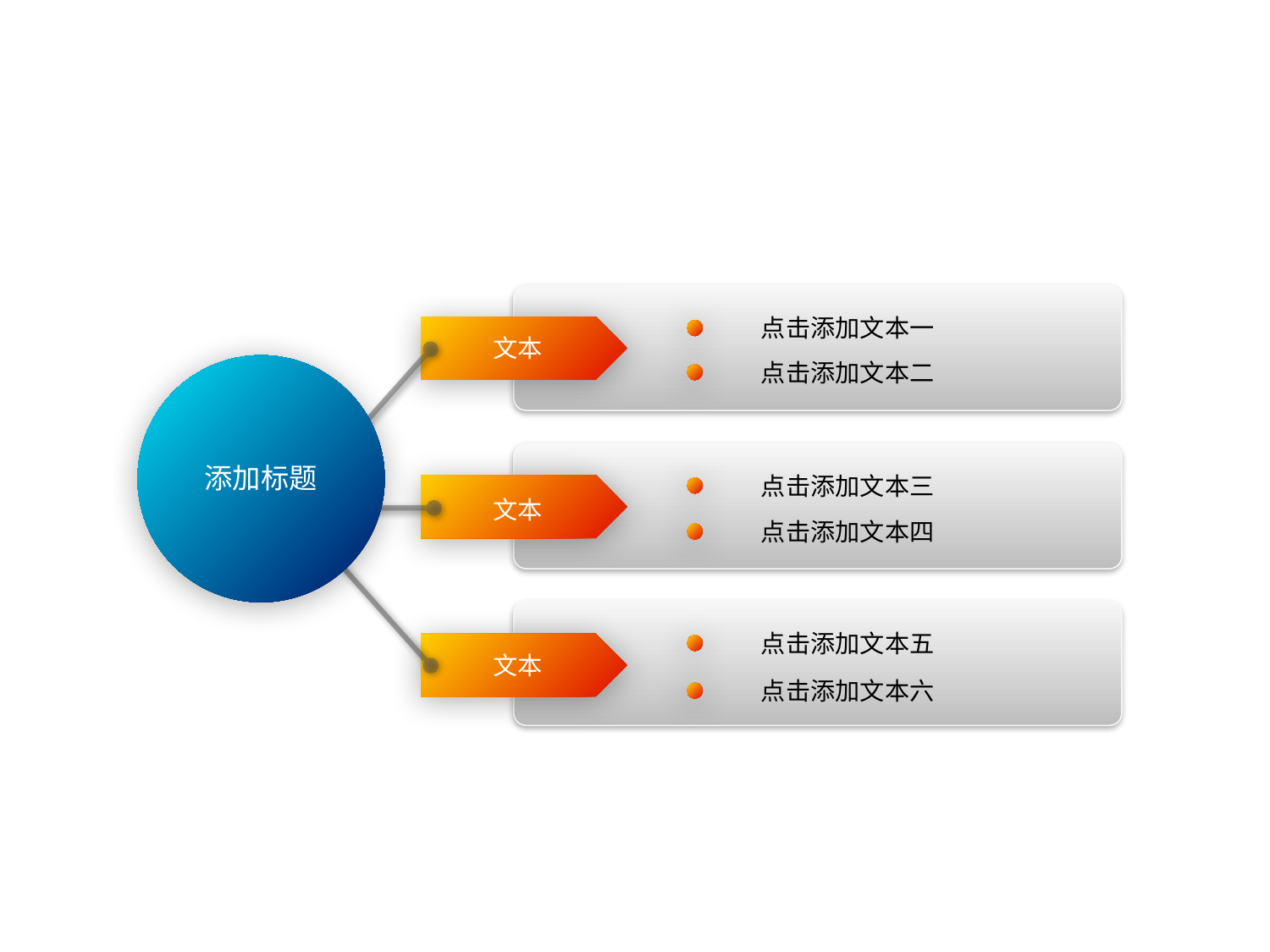

点击添加文本一

文本

点击添加文本二

添加标题
点击添加文本三

文本

点击添加文本四

点击添加文本五

文本
点击添加文本六